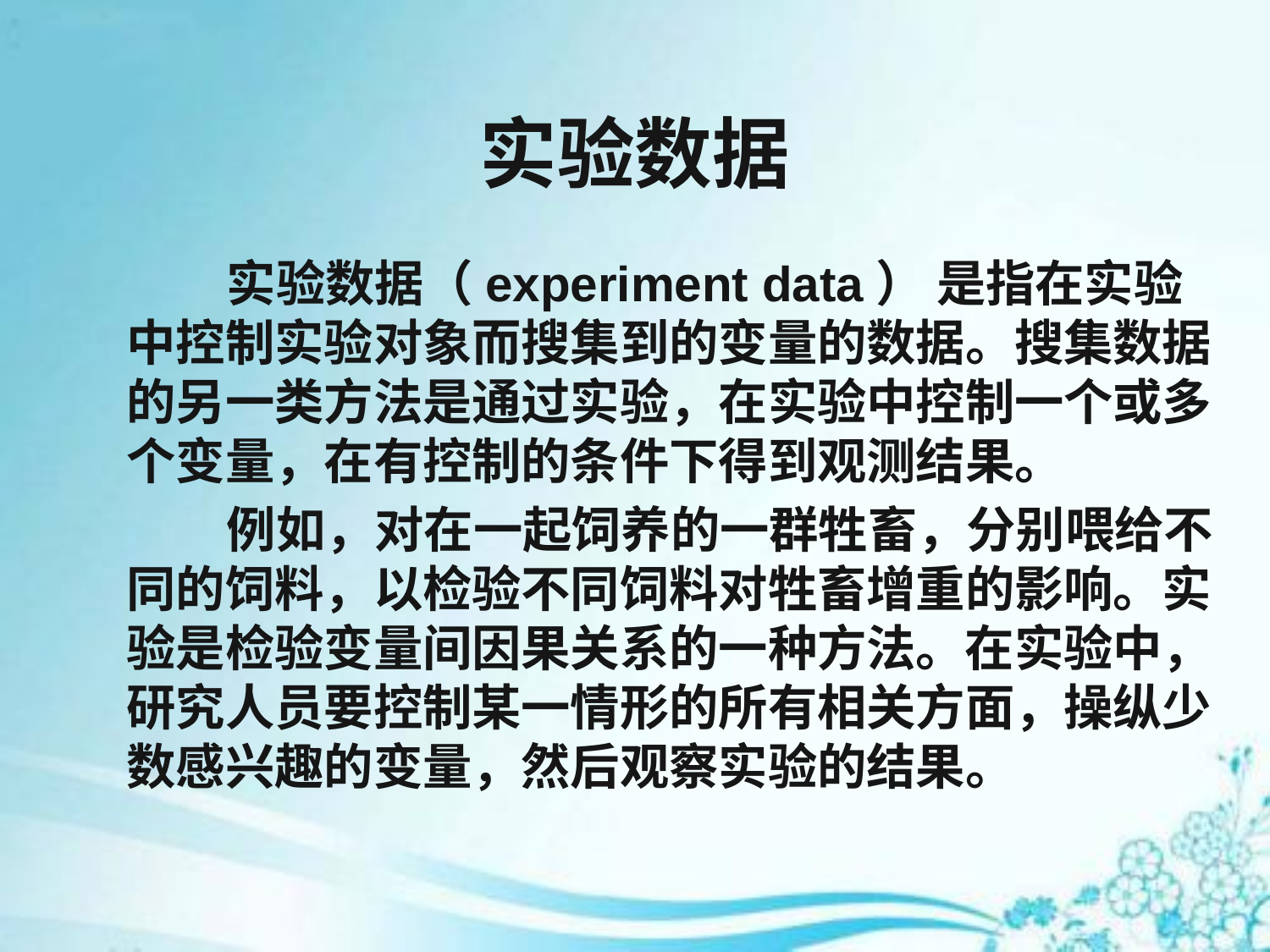

# 实验数据
实验数据（experiment data） 是指在实验中控制实验对象而搜集到的变量的数据。搜集数据的另一类方法是通过实验，在实验中控制一个或多个变量，在有控制的条件下得到观测结果。
例如，对在一起饲养的一群牲畜，分别喂给不同的饲料，以检验不同饲料对牲畜增重的影响。实验是检验变量间因果关系的一种方法。在实验中，研究人员要控制某一情形的所有相关方面，操纵少数感兴趣的变量，然后观察实验的结果。